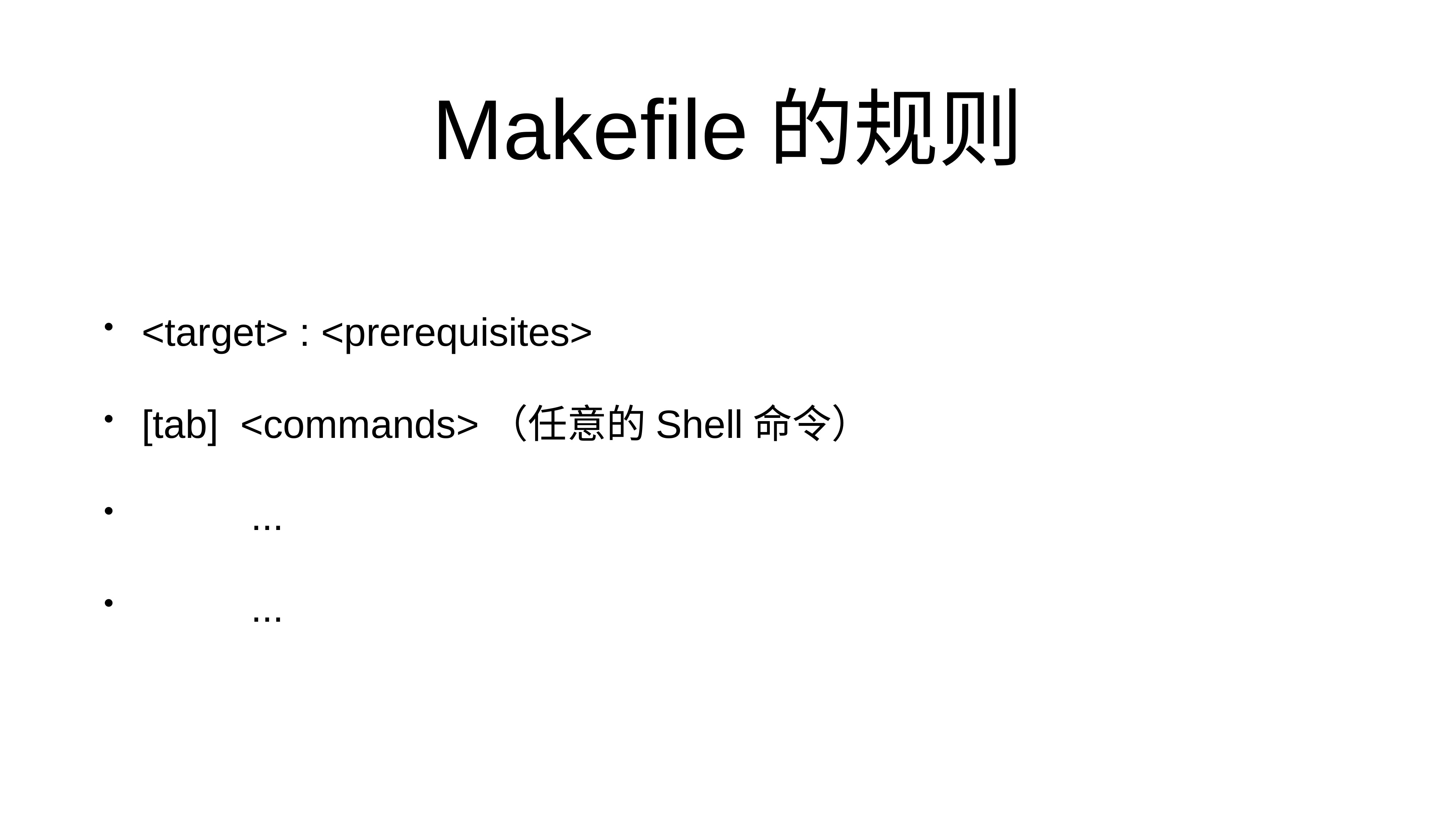

# Makefile的规则
<target> : <prerequisites>
[tab]  <commands>（任意的Shell命令）
          ...
          ...